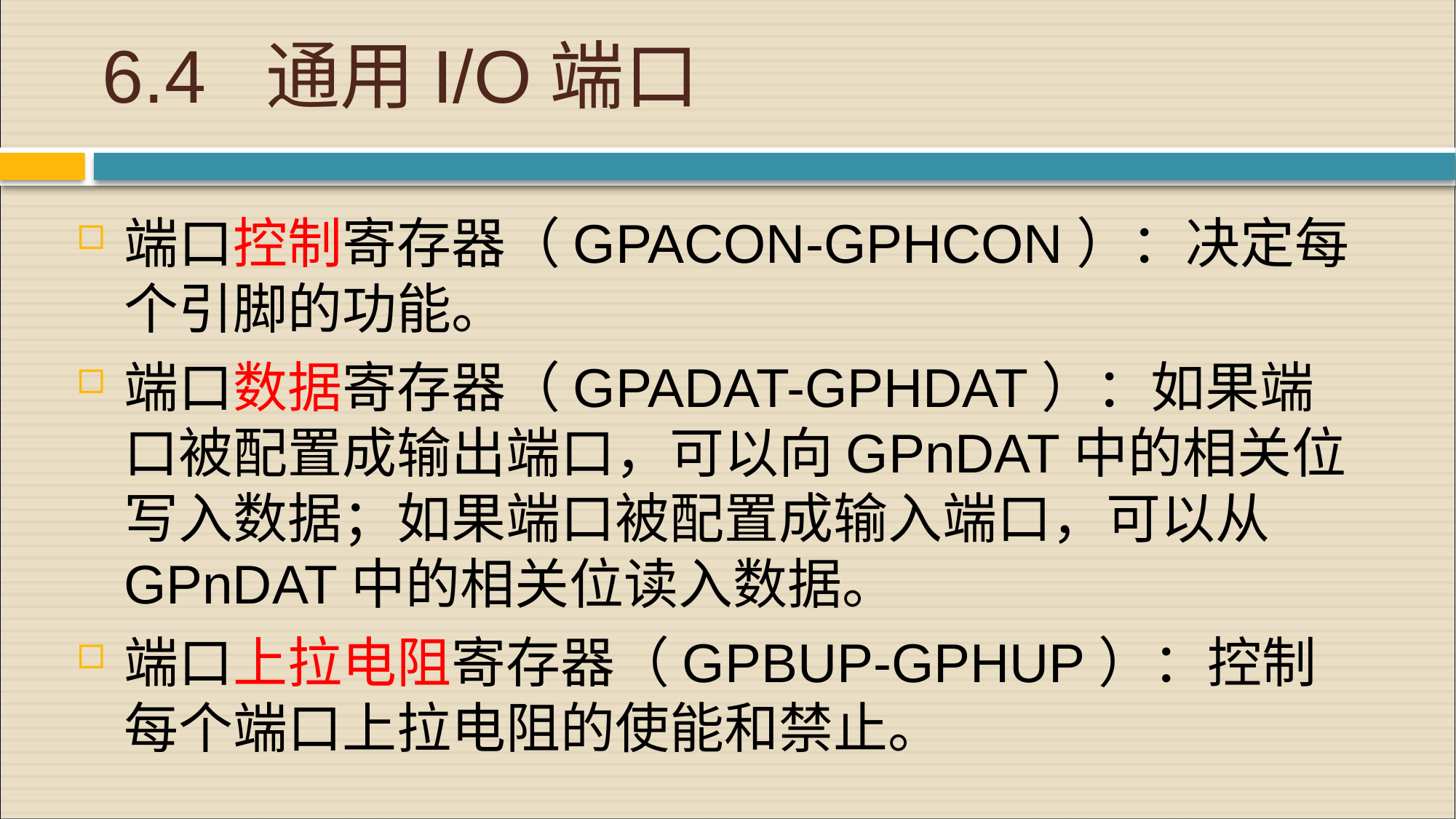

# 6.4  通用I/O端口
端口控制寄存器（GPACON-GPHCON）：决定每个引脚的功能。
端口数据寄存器（GPADAT-GPHDAT）：如果端口被配置成输出端口，可以向GPnDAT中的相关位写入数据；如果端口被配置成输入端口，可以从GPnDAT中的相关位读入数据。
端口上拉电阻寄存器（GPBUP-GPHUP）：控制每个端口上拉电阻的使能和禁止。